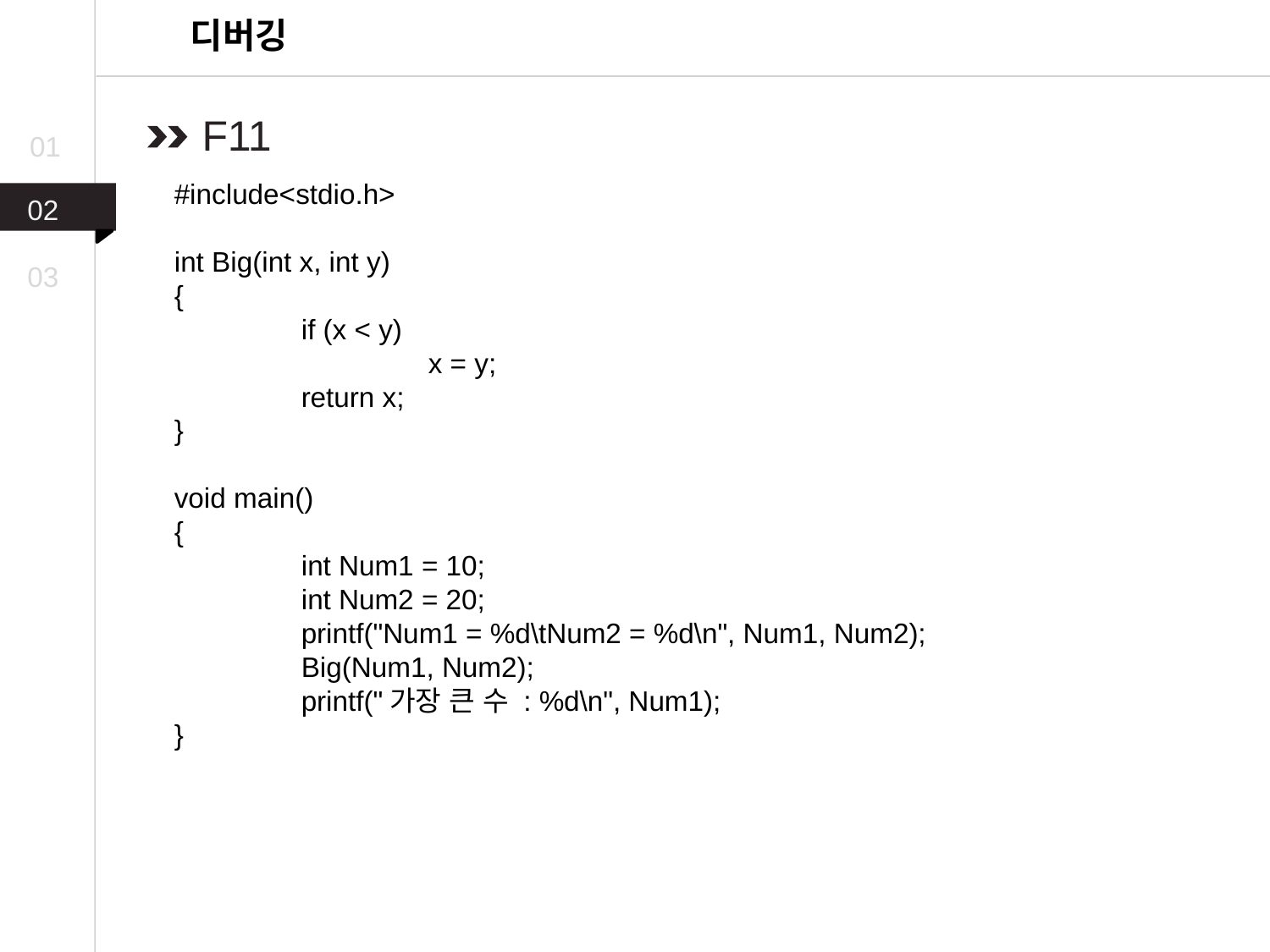

디버깅
 F11
01

#include<stdio.h>

int Big(int x, int y)
{
	if (x < y)
		x = y;
	return x;
}

void main()
{
	int Num1 = 10;
	int Num2 = 20;
	printf("Num1 = %d\tNum2 = %d\n", Num1, Num2);
	Big(Num1, Num2);
	printf("가장 큰 수 : %d\n", Num1);
}

02

03